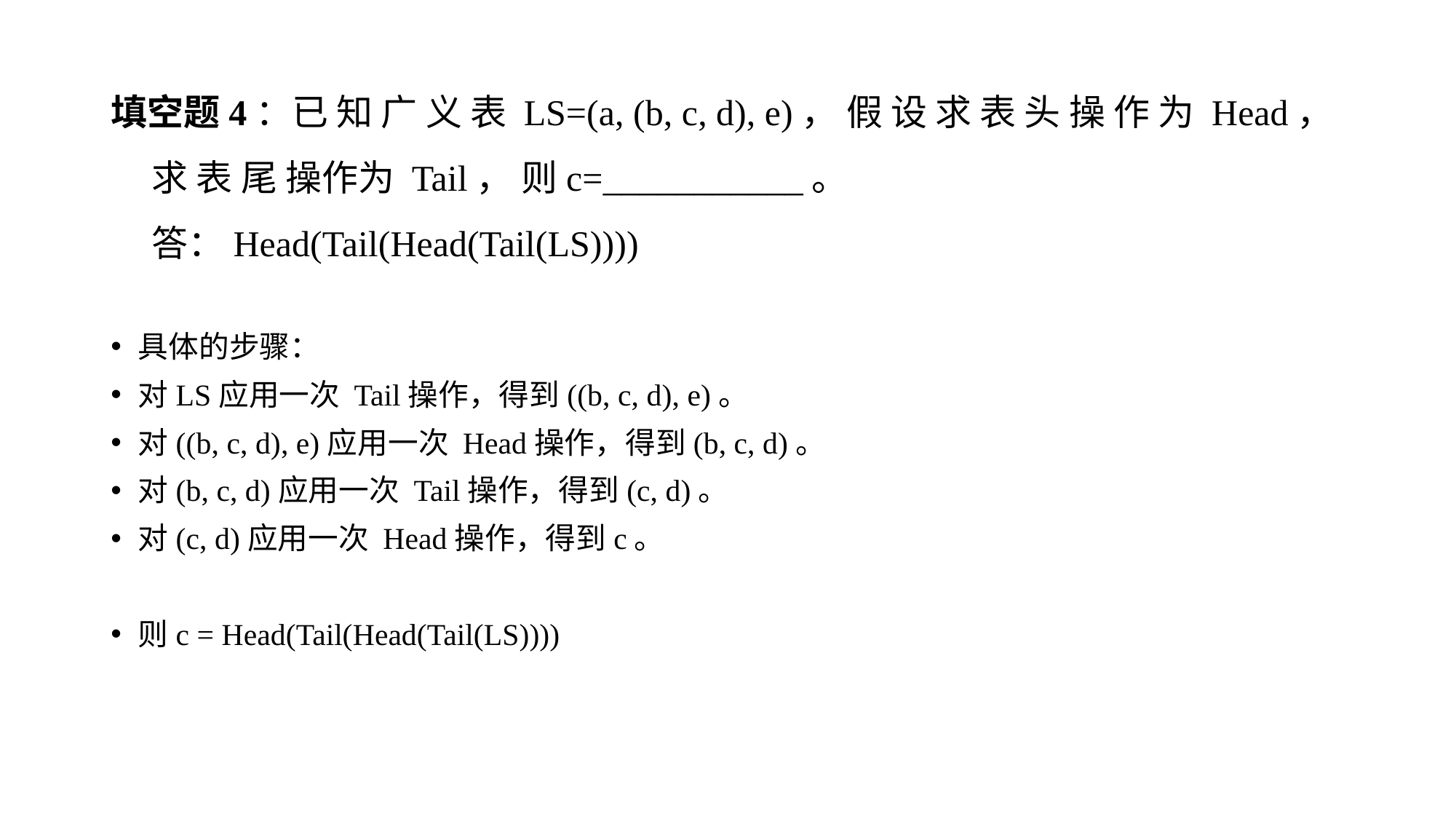

# 填空题4：已 知 广 义 表 LS=(a, (b, c, d), e)， 假 设 求 表 头 操 作 为 Head， 求 表 尾 操作为 Tail， 则c=___________。 答：Head(Tail(Head(Tail(LS))))
具体的步骤：
对LS应用一次 Tail操作，得到((b, c, d), e)。
对((b, c, d), e)应用一次 Head操作，得到(b, c, d)。
对(b, c, d)应用一次 Tail操作，得到(c, d)。
对(c, d)应用一次 Head操作，得到c。

则c = Head(Tail(Head(Tail(LS))))